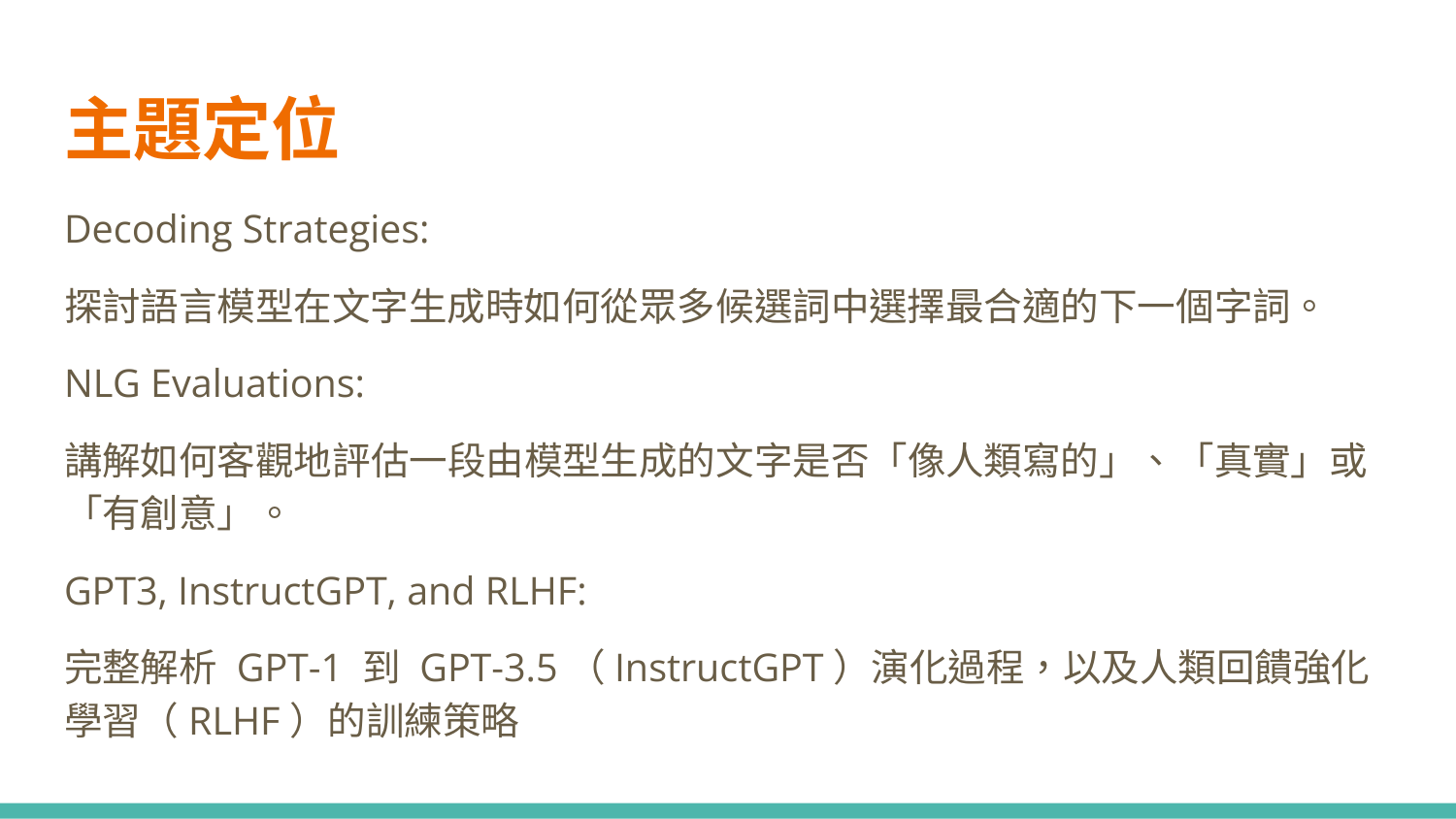

# 主題定位
Decoding Strategies:
探討語言模型在文字生成時如何從眾多候選詞中選擇最合適的下一個字詞。
NLG Evaluations:
講解如何客觀地評估一段由模型生成的文字是否「像人類寫的」、「真實」或「有創意」。
GPT3, InstructGPT, and RLHF:
完整解析 GPT-1 到 GPT-3.5（InstructGPT）演化過程，以及人類回饋強化學習（RLHF）的訓練策略